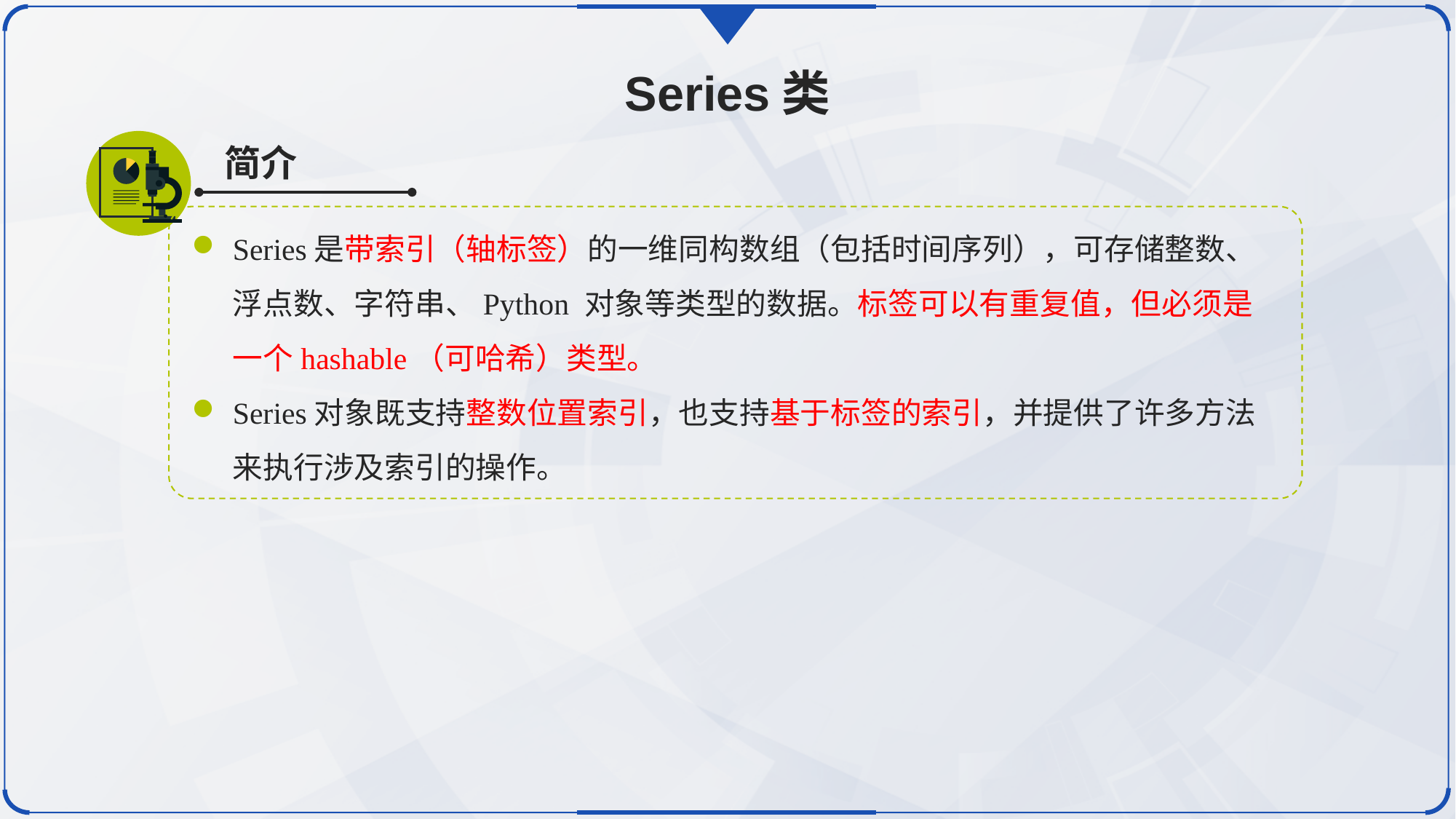

Series类

简介

Series是带索引（轴标签）的一维同构数组（包括时间序列），可存储整数、浮点数、字符串、Python 对象等类型的数据。标签可以有重复值，但必须是一个hashable（可哈希）类型。
Series对象既支持整数位置索引，也支持基于标签的索引，并提供了许多方法来执行涉及索引的操作。